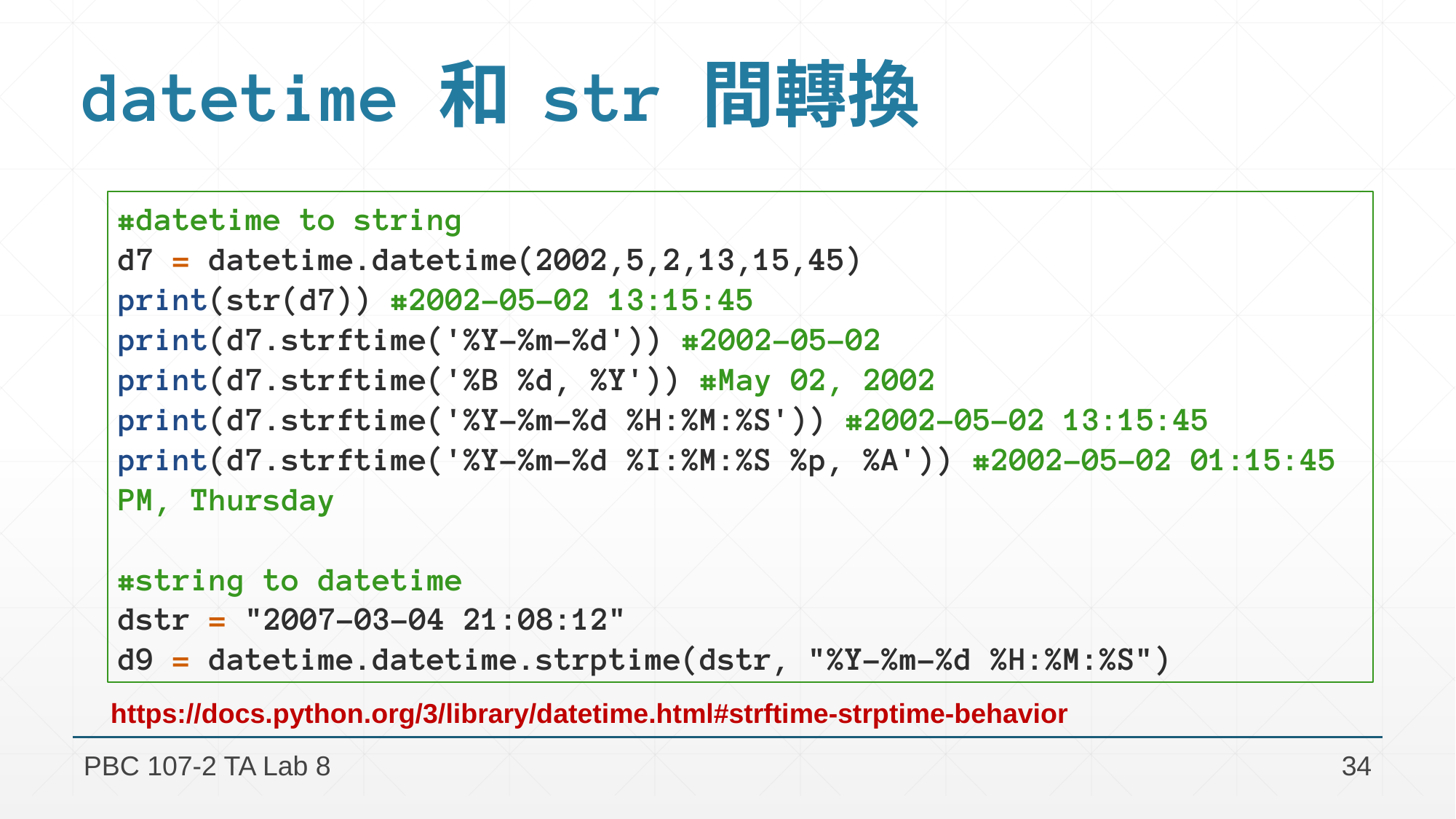

# datetime 和 str 間轉換
#datetime to string
d7 = datetime.datetime(2002,5,2,13,15,45)
print(str(d7)) #2002-05-02 13:15:45
print(d7.strftime('%Y-%m-%d')) #2002-05-02
print(d7.strftime('%B %d, %Y')) #May 02, 2002
print(d7.strftime('%Y-%m-%d %H:%M:%S')) #2002-05-02 13:15:45
print(d7.strftime('%Y-%m-%d %I:%M:%S %p, %A')) #2002-05-02 01:15:45 PM, Thursday

#string to datetime
dstr = "2007-03-04 21:08:12"
d9 = datetime.datetime.strptime(dstr, "%Y-%m-%d %H:%M:%S")
https://docs.python.org/3/library/datetime.html#strftime-strptime-behavior
PBC 107-2 TA Lab 8
34